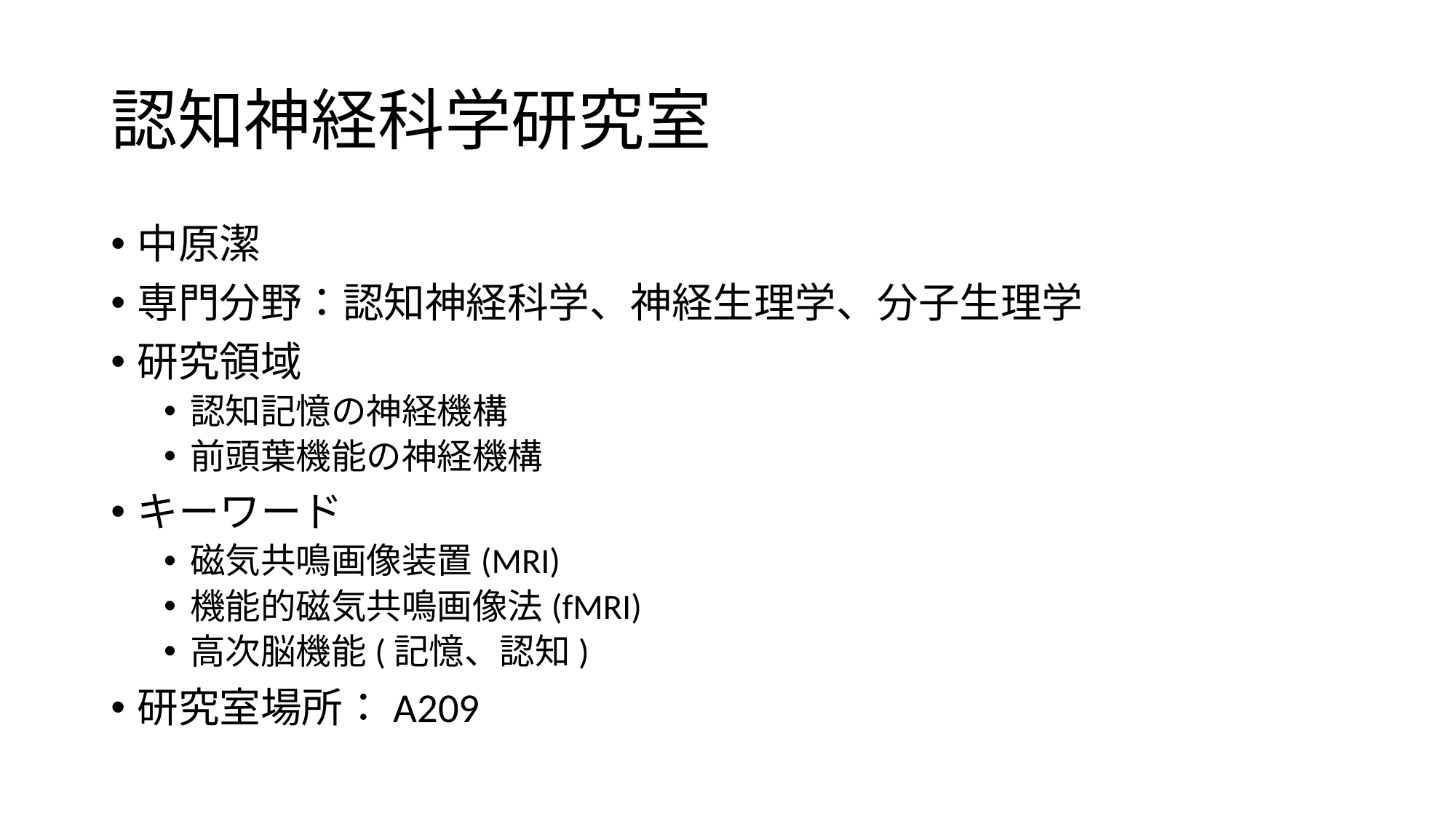

# 認知神経科学研究室
中原潔
専門分野：認知神経科学、神経生理学、分子生理学
研究領域
認知記憶の神経機構
前頭葉機能の神経機構
キーワード
磁気共鳴画像装置(MRI)
機能的磁気共鳴画像法(fMRI)
高次脳機能(記憶、認知)
研究室場所：A209